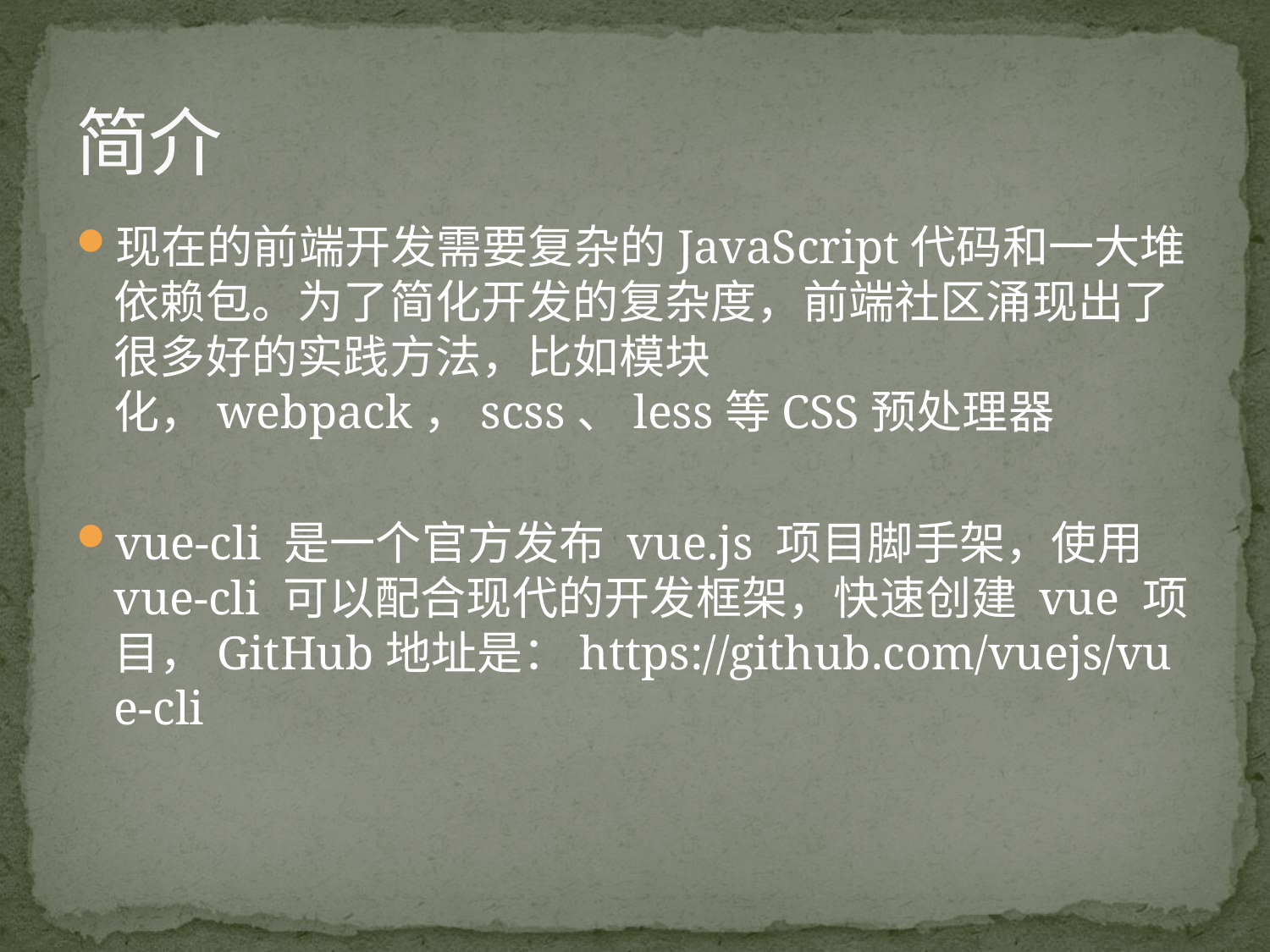

# 简介
现在的前端开发需要复杂的JavaScript代码和一大堆依赖包。为了简化开发的复杂度，前端社区涌现出了很多好的实践方法，比如模块化，webpack，scss、less等CSS预处理器

vue-cli 是一个官方发布 vue.js 项目脚手架，使用 vue-cli 可以配合现代的开发框架，快速创建 vue 项目，GitHub地址是：https://github.com/vuejs/vue-cli